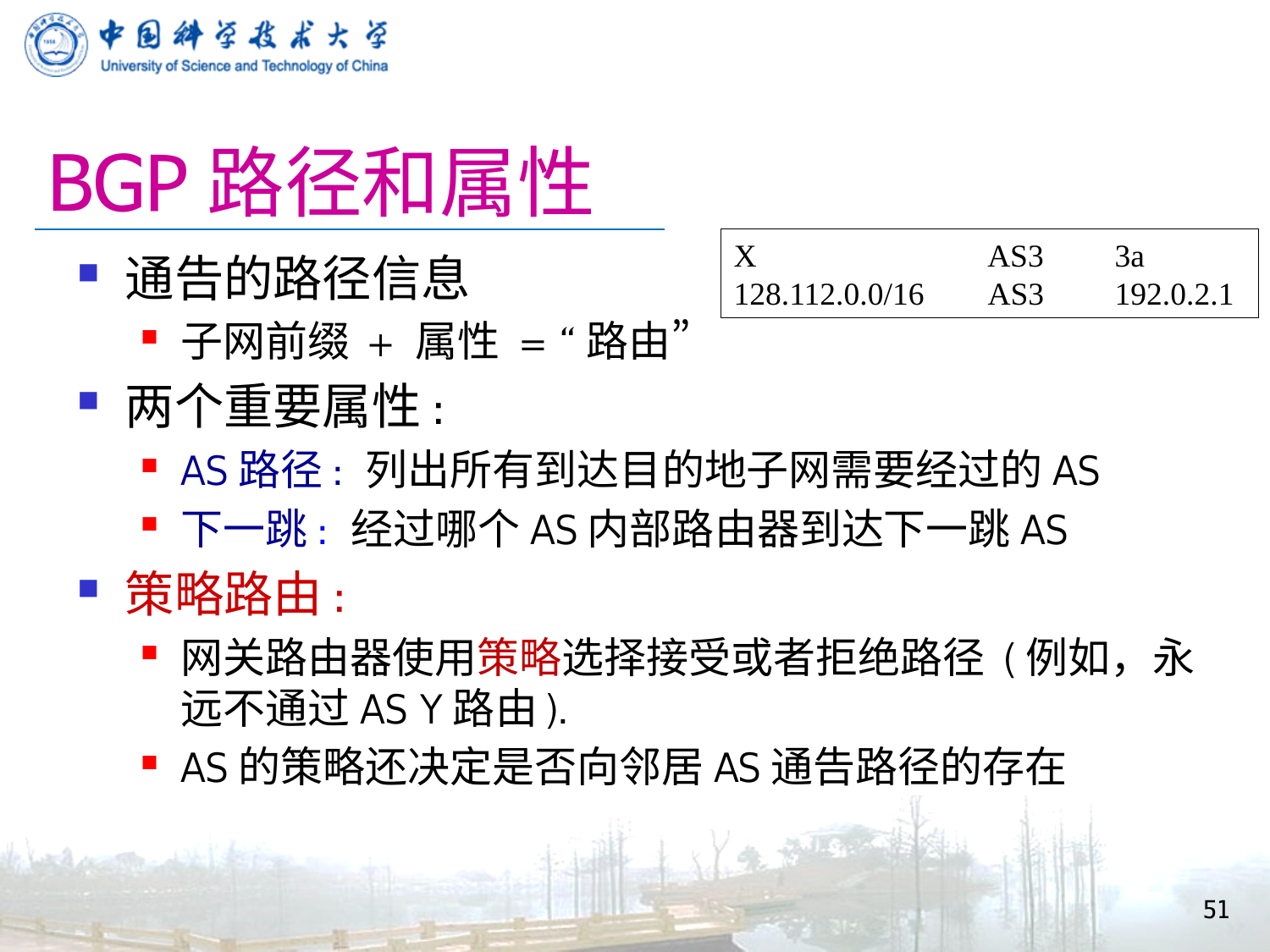

# BGP路径和属性
X 	                AS3 	3a
128.112.0.0/16 	AS3	192.0.2.1
通告的路径信息
子网前缀 + 属性 = “路由”
两个重要属性:
AS路径: 列出所有到达目的地子网需要经过的AS
下一跳: 经过哪个AS内部路由器到达下一跳AS
策略路由:
网关路由器使用策略选择接受或者拒绝路径 (例如，永远不通过AS Y路由).
AS的策略还决定是否向邻居AS通告路径的存在

51